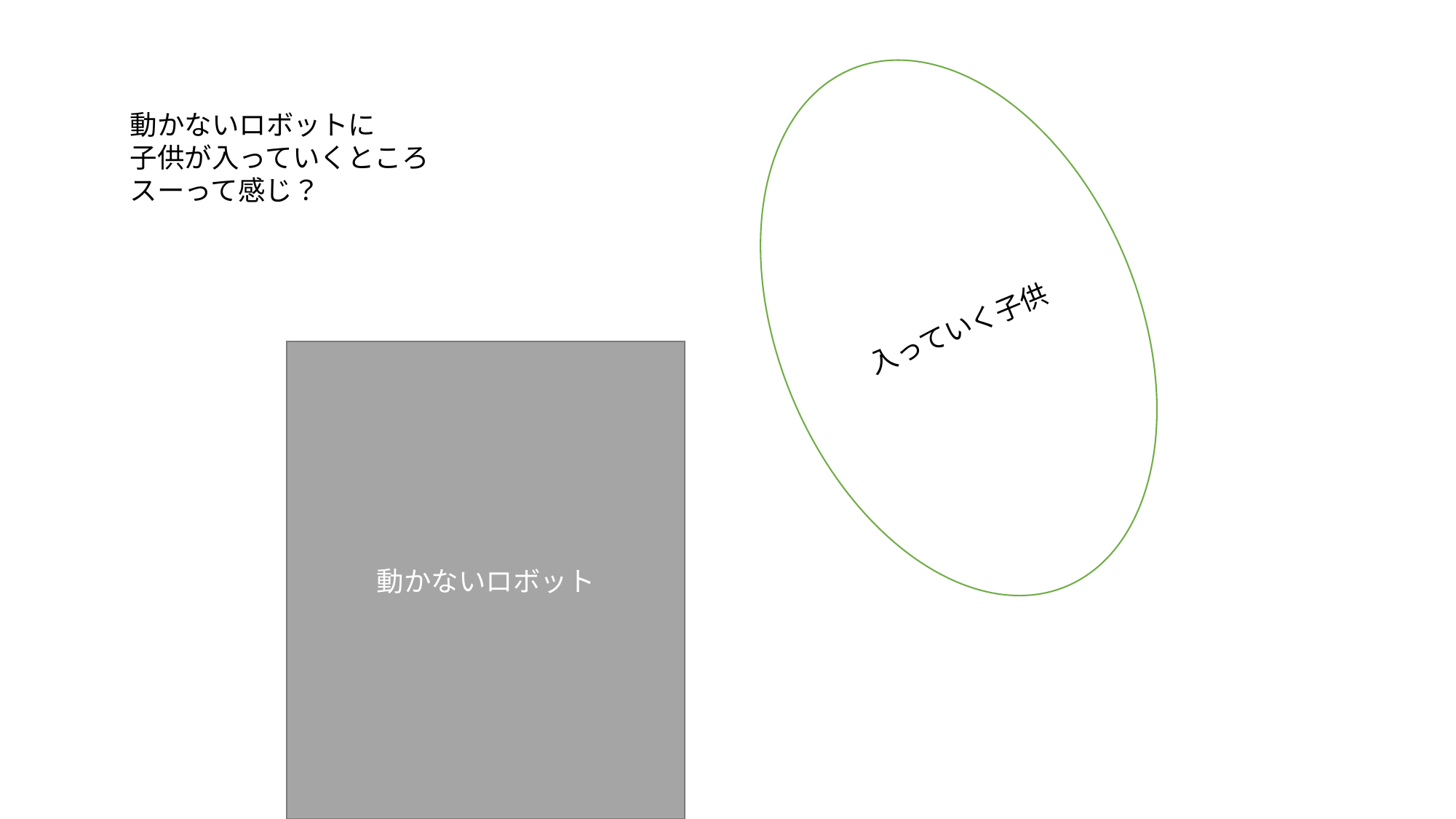

入っていく子供
動かないロボットに
子供が入っていくところ
スーって感じ？
動かないロボット